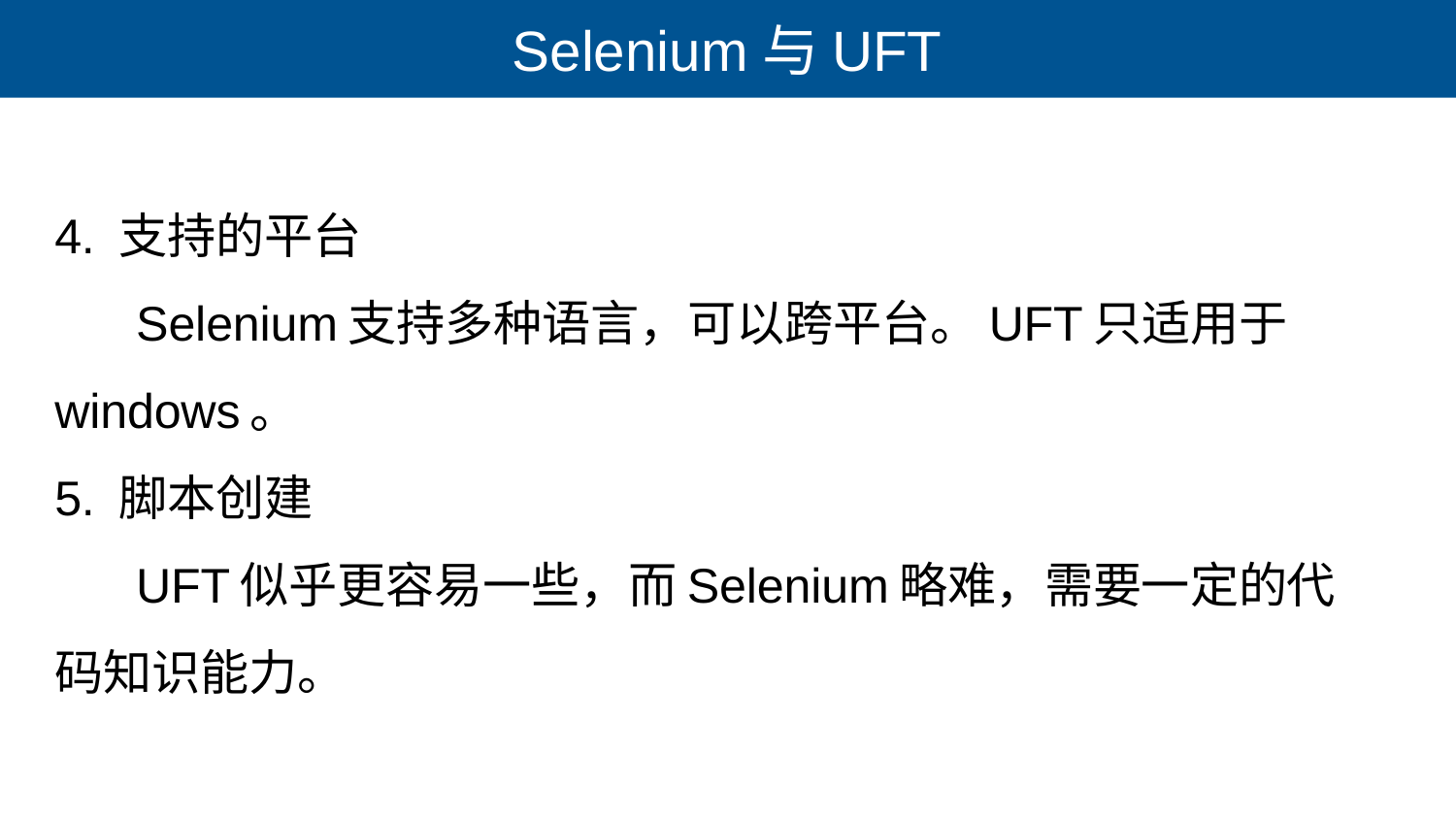

# Selenium与UFT
4. 支持的平台
      Selenium支持多种语言，可以跨平台。UFT只适用于windows。
5. 脚本创建
      UFT似乎更容易一些，而Selenium略难，需要一定的代码知识能力。